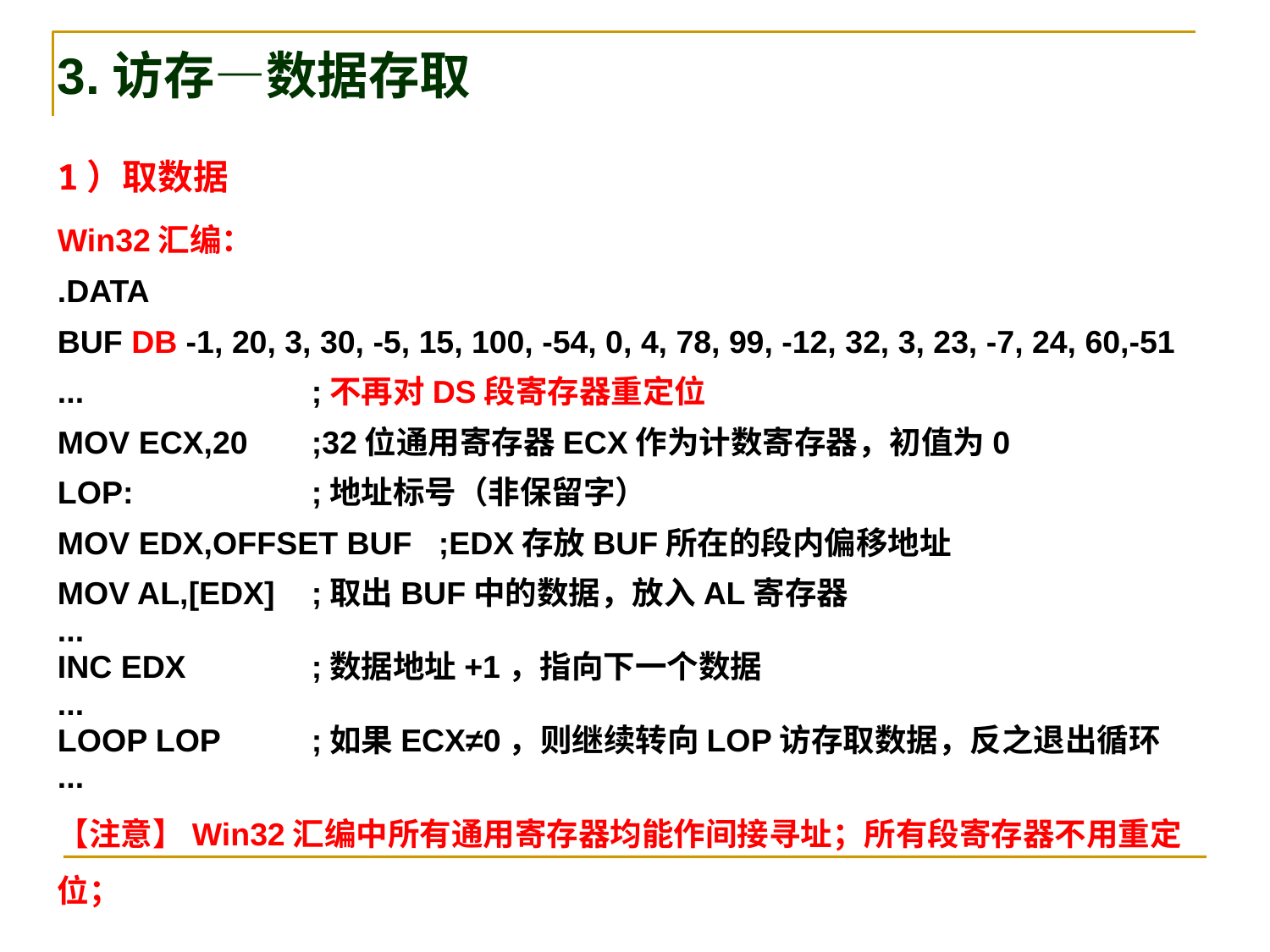

3.访存—数据存取
1）取数据
Win32汇编：
.DATA
BUF DB -1, 20, 3, 30, -5, 15, 100, -54, 0, 4, 78, 99, -12, 32, 3, 23, -7, 24, 60,-51
...		;不再对DS段寄存器重定位
MOV ECX,20	;32位通用寄存器ECX作为计数寄存器，初值为0
LOP:		;地址标号（非保留字）
MOV EDX,OFFSET BUF	;EDX存放BUF所在的段内偏移地址
MOV AL,[EDX]	;取出BUF中的数据，放入AL寄存器
...
INC EDX	;数据地址+1，指向下一个数据
...
LOOP LOP	;如果ECX≠0，则继续转向LOP访存取数据，反之退出循环
...
【注意】Win32汇编中所有通用寄存器均能作间接寻址；所有段寄存器不用重定位；